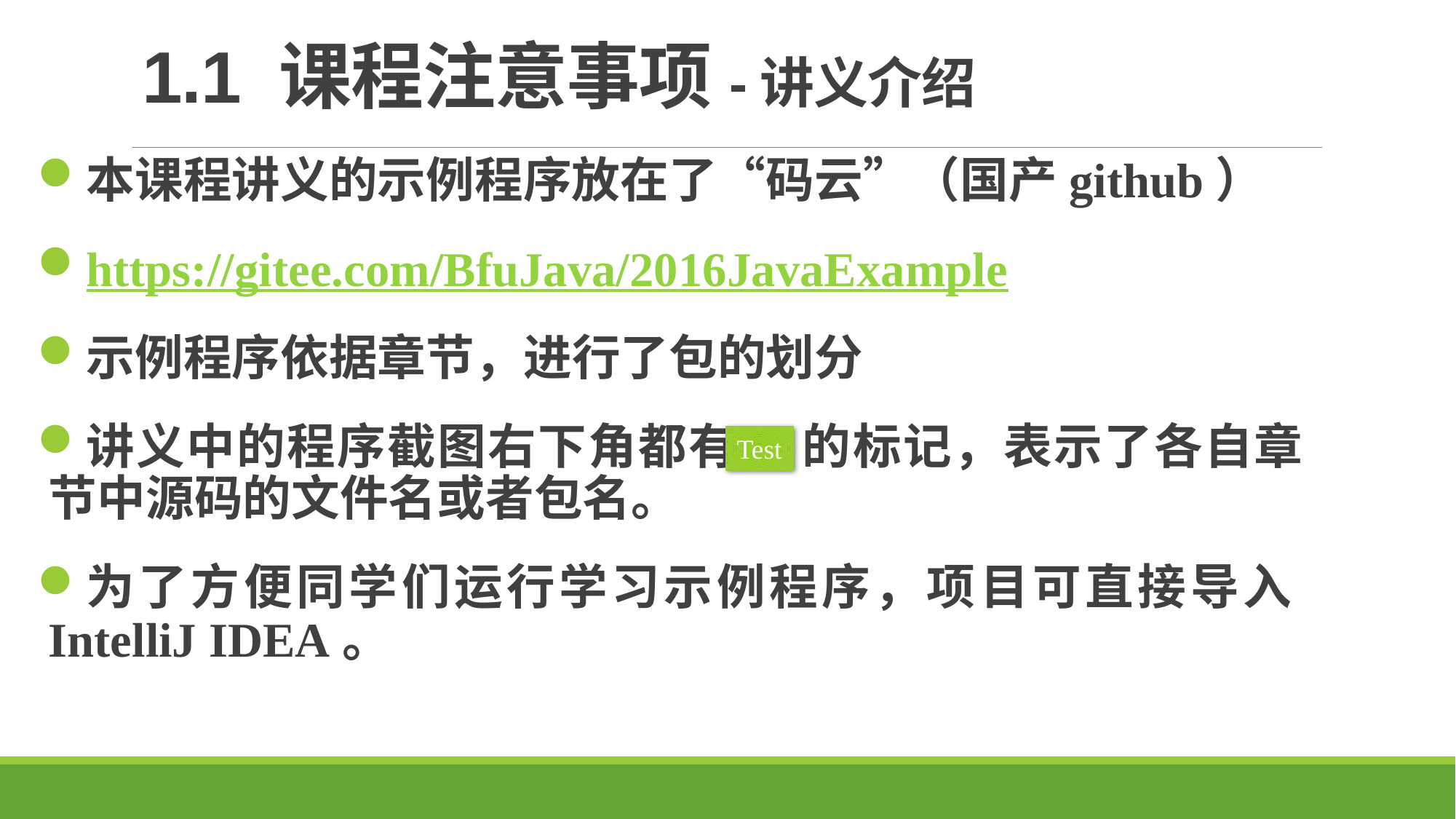

# 1.1 课程注意事项-讲义介绍
本课程讲义的示例程序放在了“码云”（国产github）
https://gitee.com/BfuJava/2016JavaExample
示例程序依据章节，进行了包的划分
讲义中的程序截图右下角都有     的标记，表示了各自章节中源码的文件名或者包名。
为了方便同学们运行学习示例程序，项目可直接导入IntelliJ IDEA。
Test